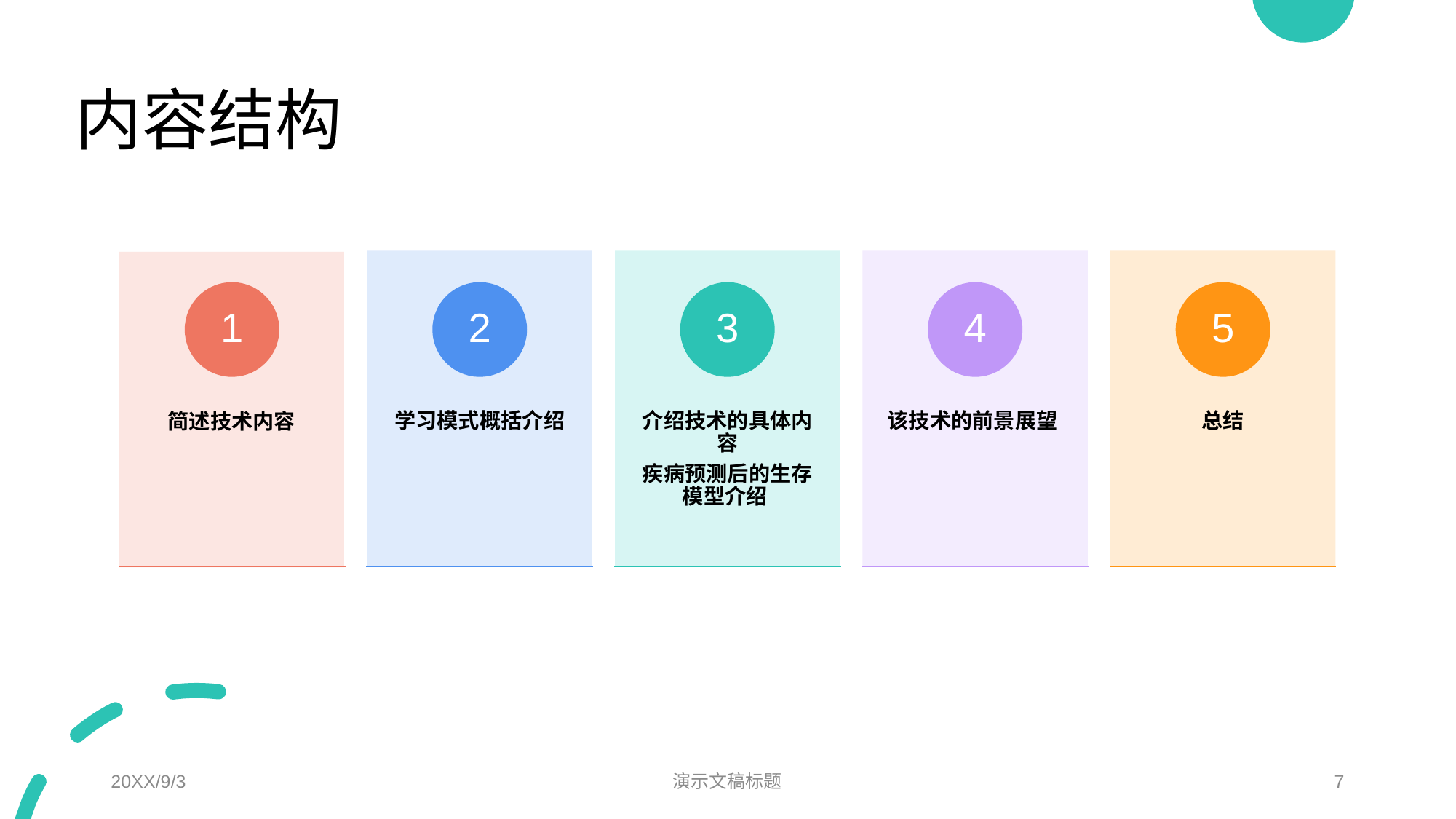

# 内容结构
简述技术内容
1
学习模式概括介绍
2
介绍技术的具体内容
疾病预测后的生存模型介绍
3
该技术的前景展望
4
总结
5
20XX/9/3
演示文稿标题
7